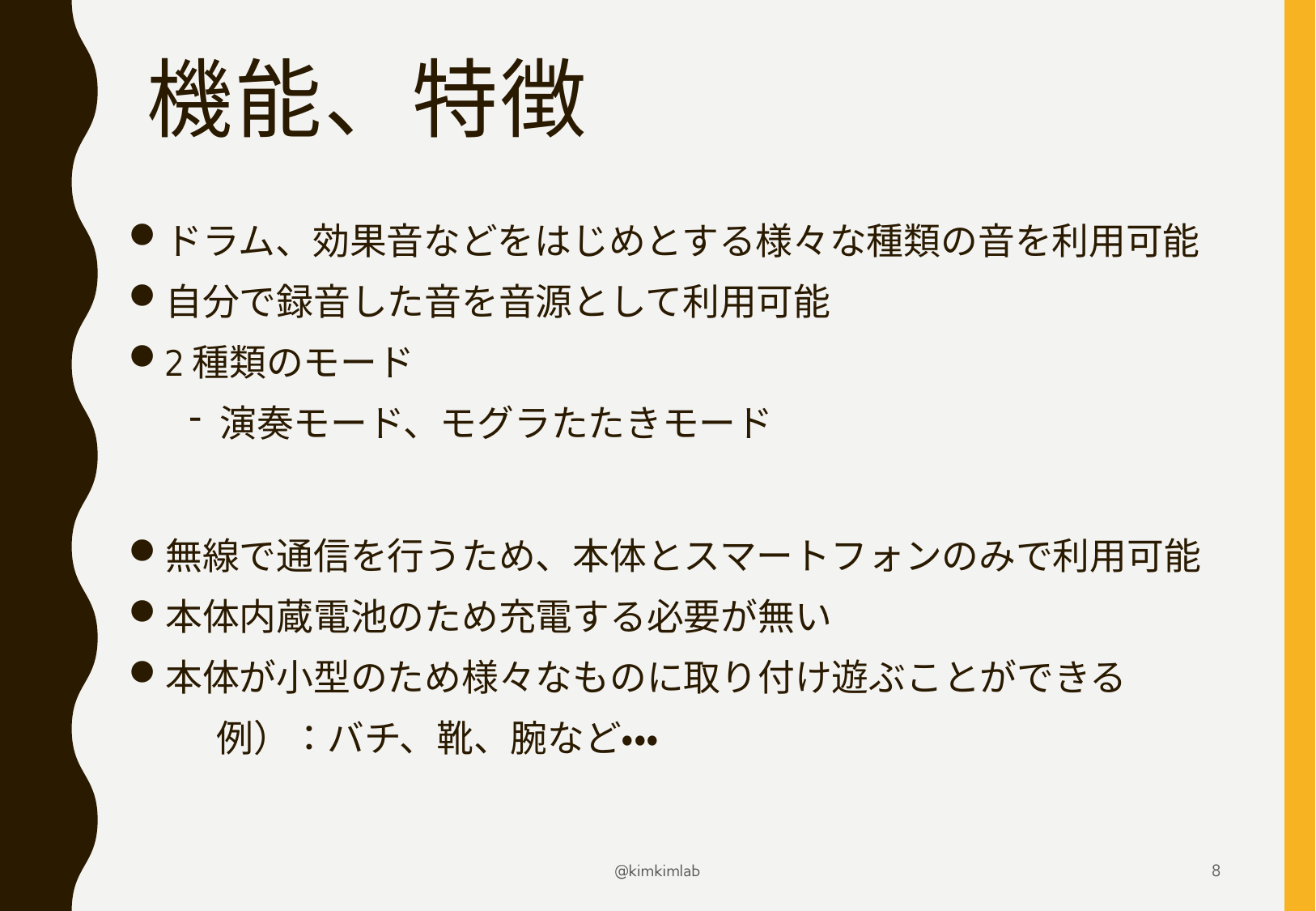

# 機能、特徴
ドラム、効果音などをはじめとする様々な種類の音を利用可能
自分で録音した音を音源として利用可能
2種類のモード
演奏モード、モグラたたきモード

無線で通信を行うため、本体とスマートフォンのみで利用可能
本体内蔵電池のため充電する必要が無い
本体が小型のため様々なものに取り付け遊ぶことができる
　例）：バチ、靴、腕など・・・
@kimkimlab
8